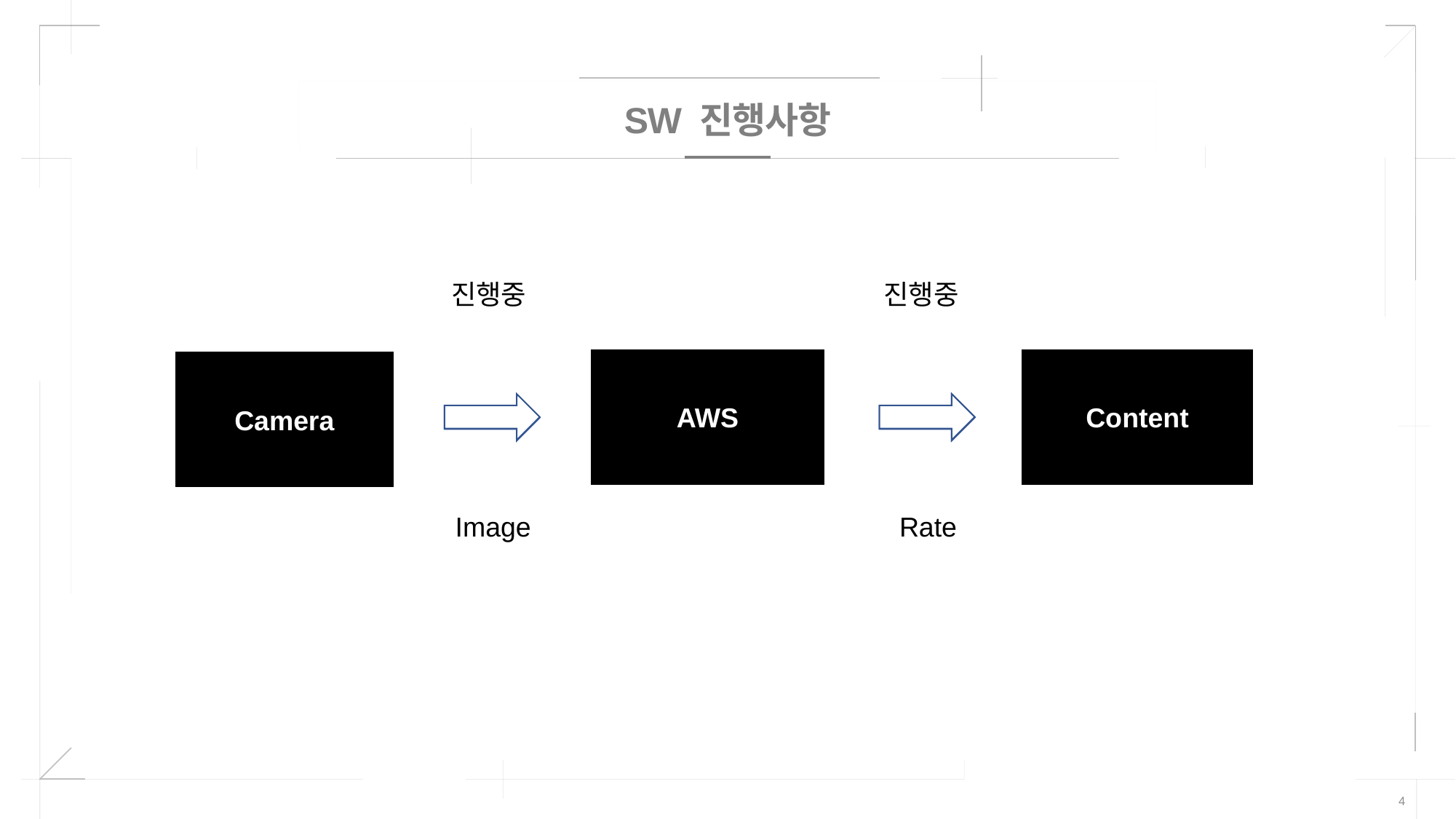

# SW 진행사항
진행중
진행중
AWS
Content
AWS
Content
Camera
Camera

Image
Rate
4